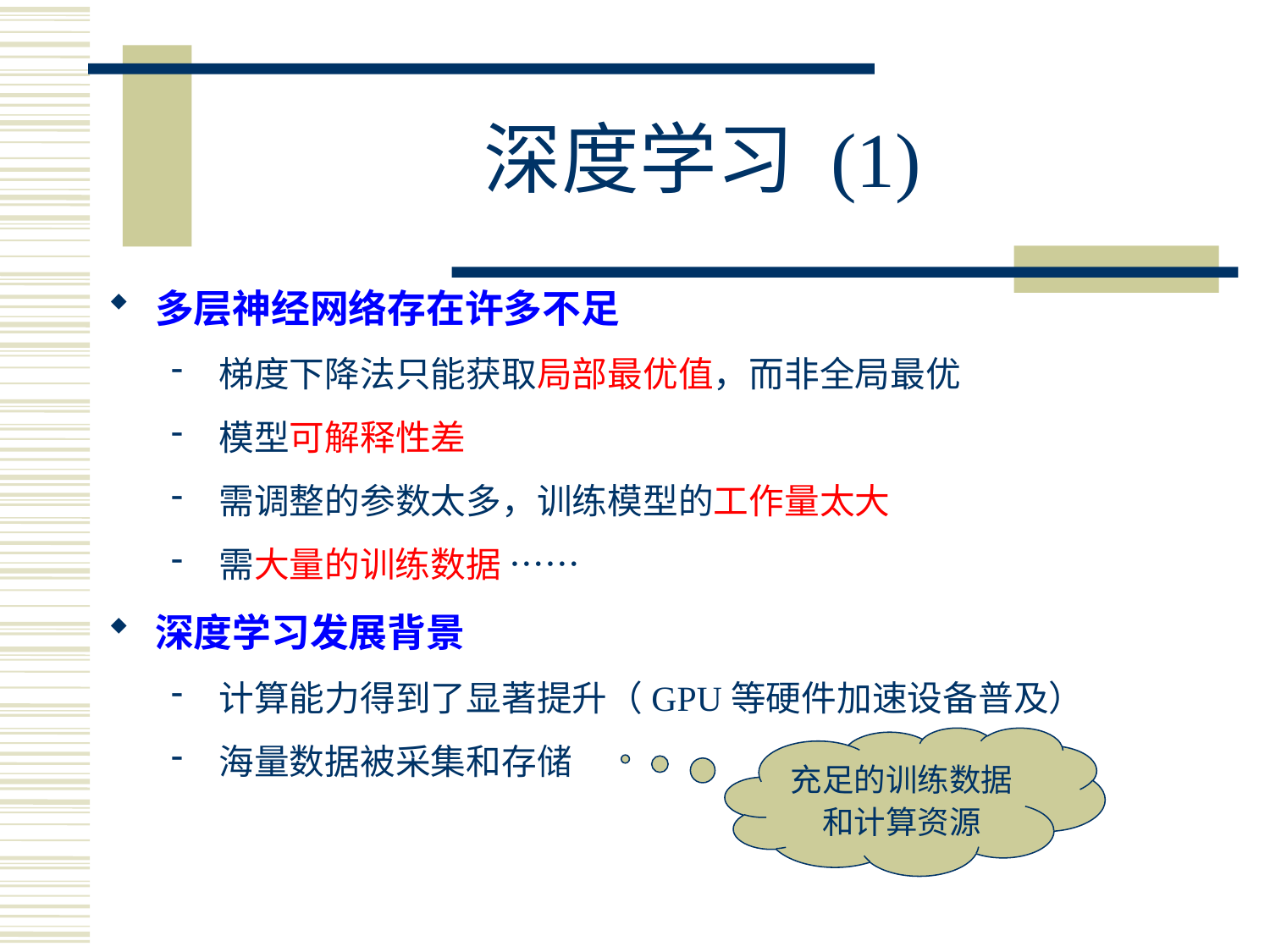

# 深度学习 (1)
多层神经网络存在许多不足
梯度下降法只能获取局部最优值，而非全局最优
模型可解释性差
需调整的参数太多，训练模型的工作量太大
需大量的训练数据 ……
深度学习发展背景
计算能力得到了显著提升（GPU等硬件加速设备普及）
海量数据被采集和存储
充足的训练数据和计算资源